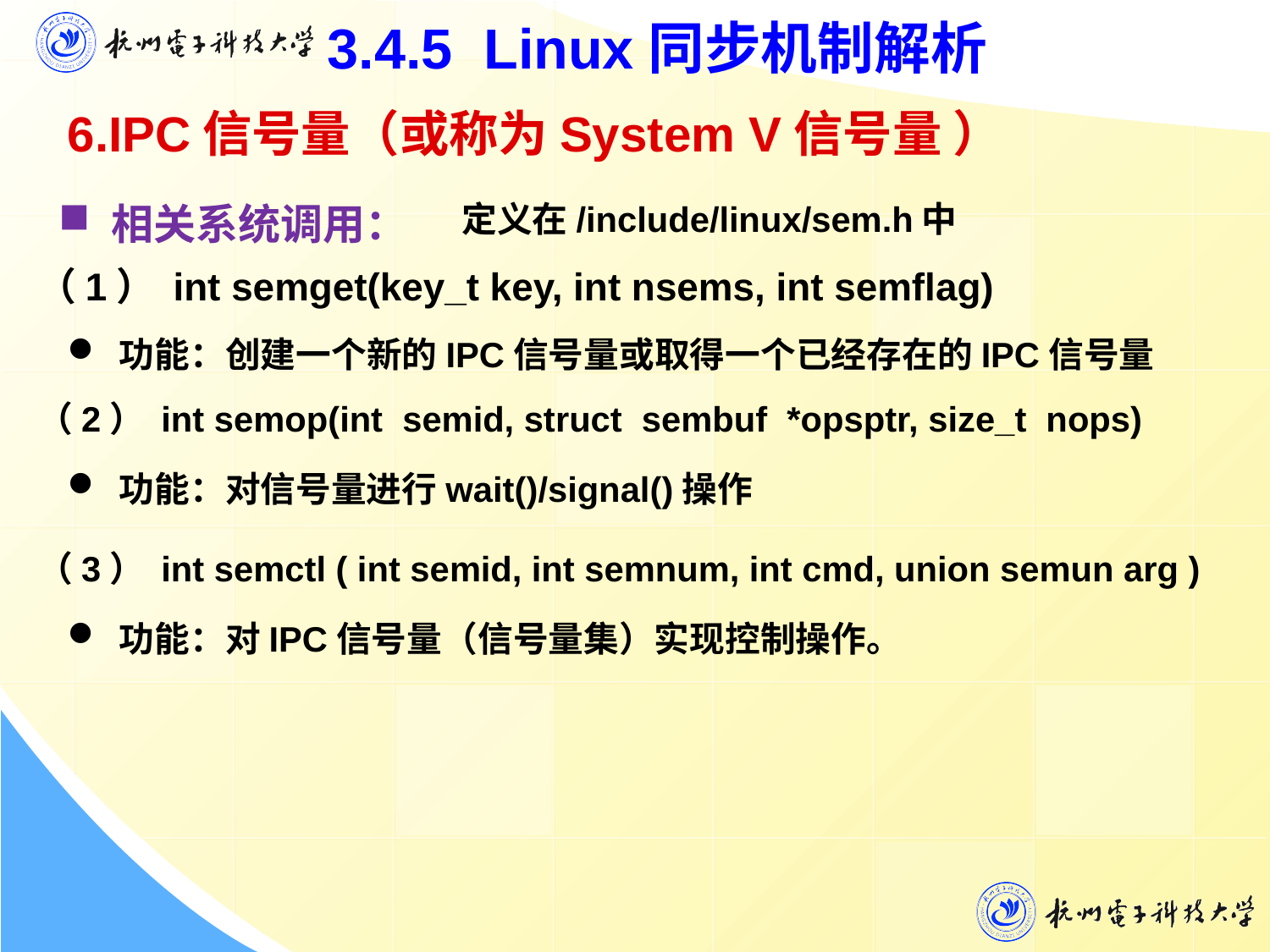

3.4.5  Linux同步机制解析
6.IPC信号量（或称为System V信号量 ）
 相关系统调用：
定义在/include/linux/sem.h中
（1） int semget(key_t key, int nsems, int semflag)
 功能：创建一个新的IPC信号量或取得一个已经存在的IPC信号量
（2） int semop(int  semid, struct  sembuf  *opsptr, size_t  nops)
 功能：对信号量进行wait()/signal()操作
（3） int semctl ( int semid, int semnum, int cmd, union semun arg )
 功能：对IPC信号量（信号量集）实现控制操作。